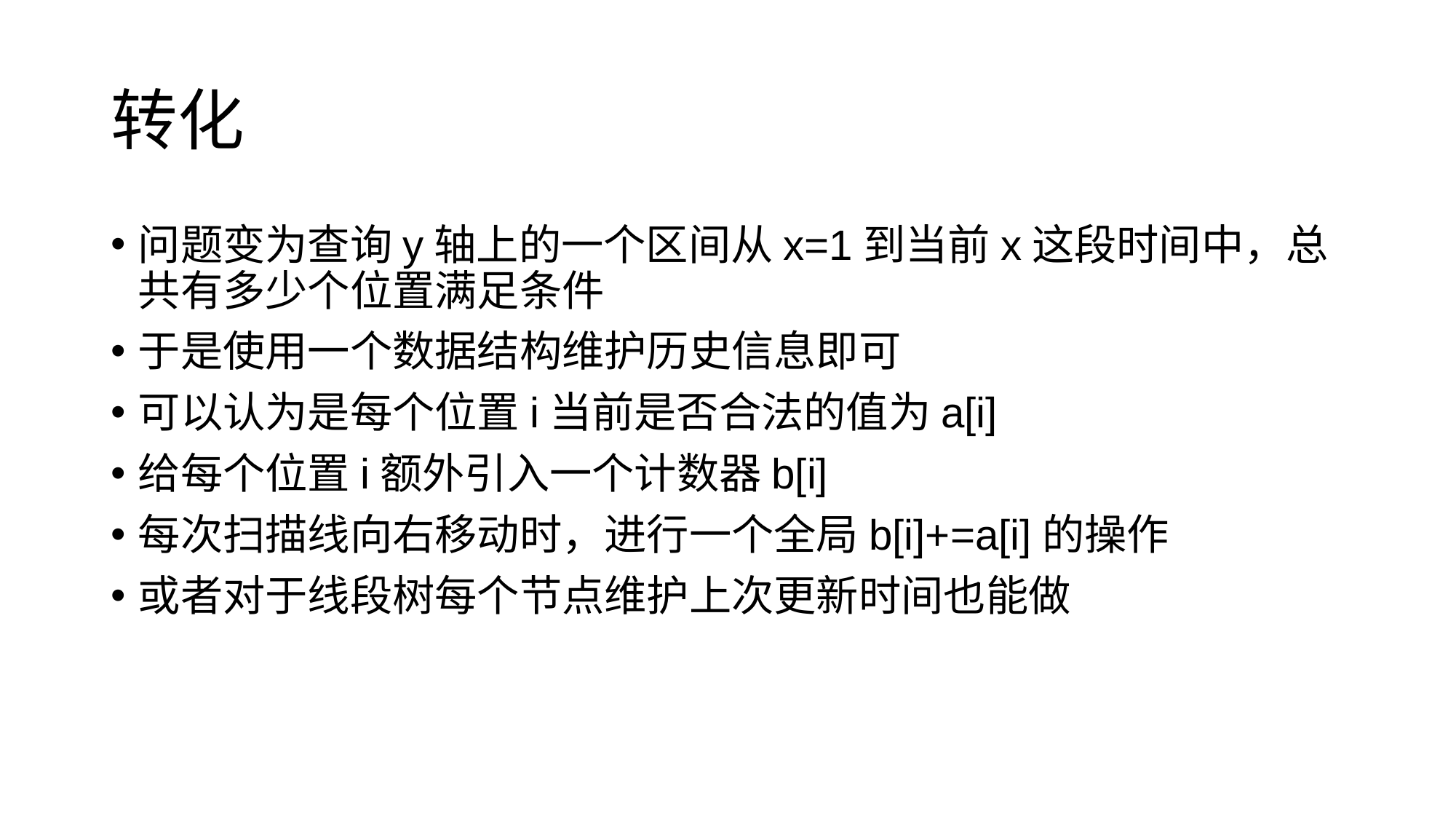

# 转化
问题变为查询y轴上的一个区间从x=1到当前x这段时间中，总共有多少个位置满足条件
于是使用一个数据结构维护历史信息即可
可以认为是每个位置i当前是否合法的值为a[i]
给每个位置i额外引入一个计数器b[i]
每次扫描线向右移动时，进行一个全局b[i]+=a[i]的操作
或者对于线段树每个节点维护上次更新时间也能做